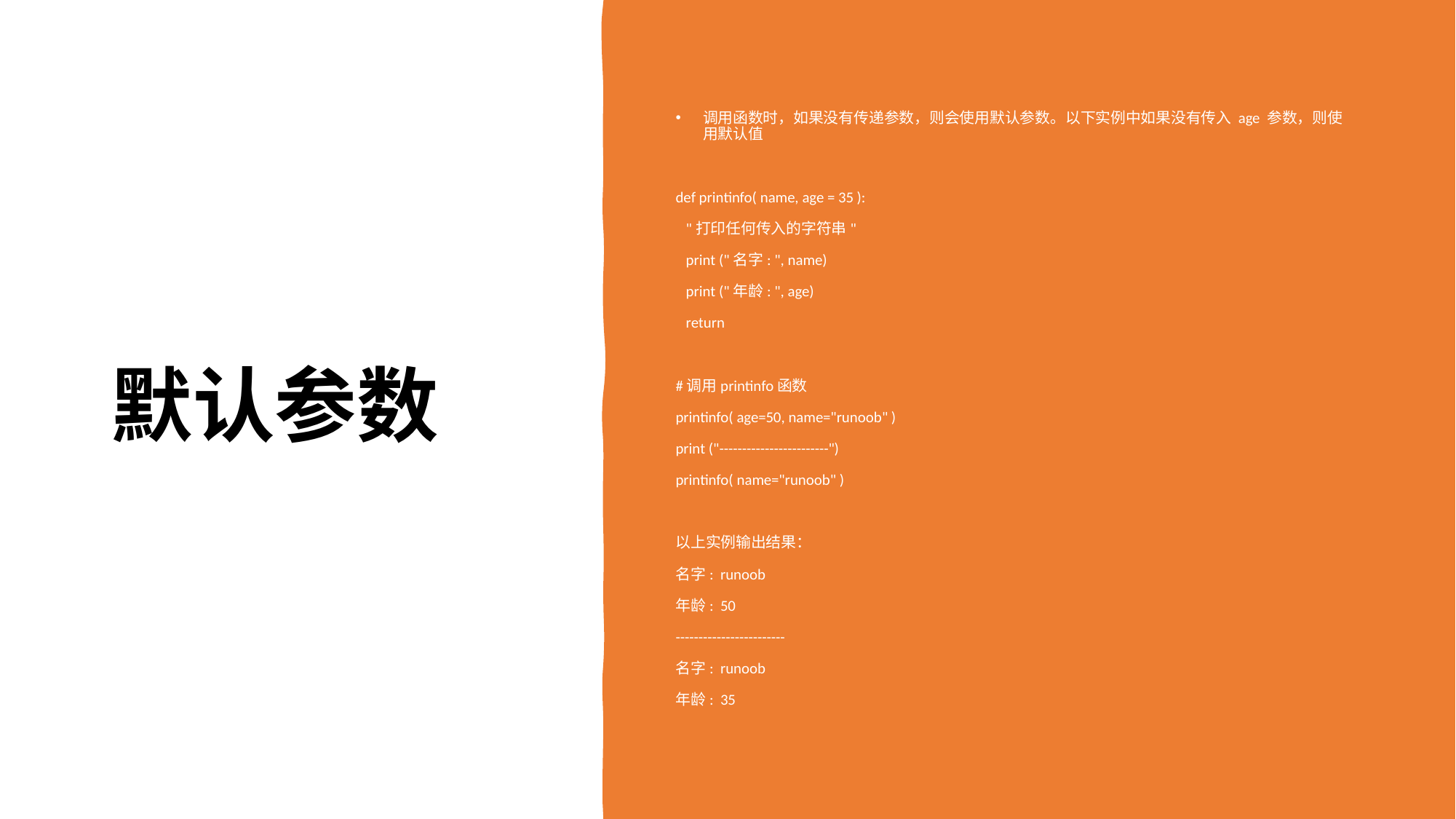

# 默认参数
调用函数时，如果没有传递参数，则会使用默认参数。以下实例中如果没有传入 age 参数，则使用默认值

def printinfo( name, age = 35 ):
   "打印任何传入的字符串"
   print ("名字: ", name)
   print ("年龄: ", age)
   return

#调用printinfo函数
printinfo( age=50, name="runoob" )
print ("------------------------")
printinfo( name="runoob" )

以上实例输出结果：
名字:  runoob
年龄:  50
------------------------
名字:  runoob
年龄:  35